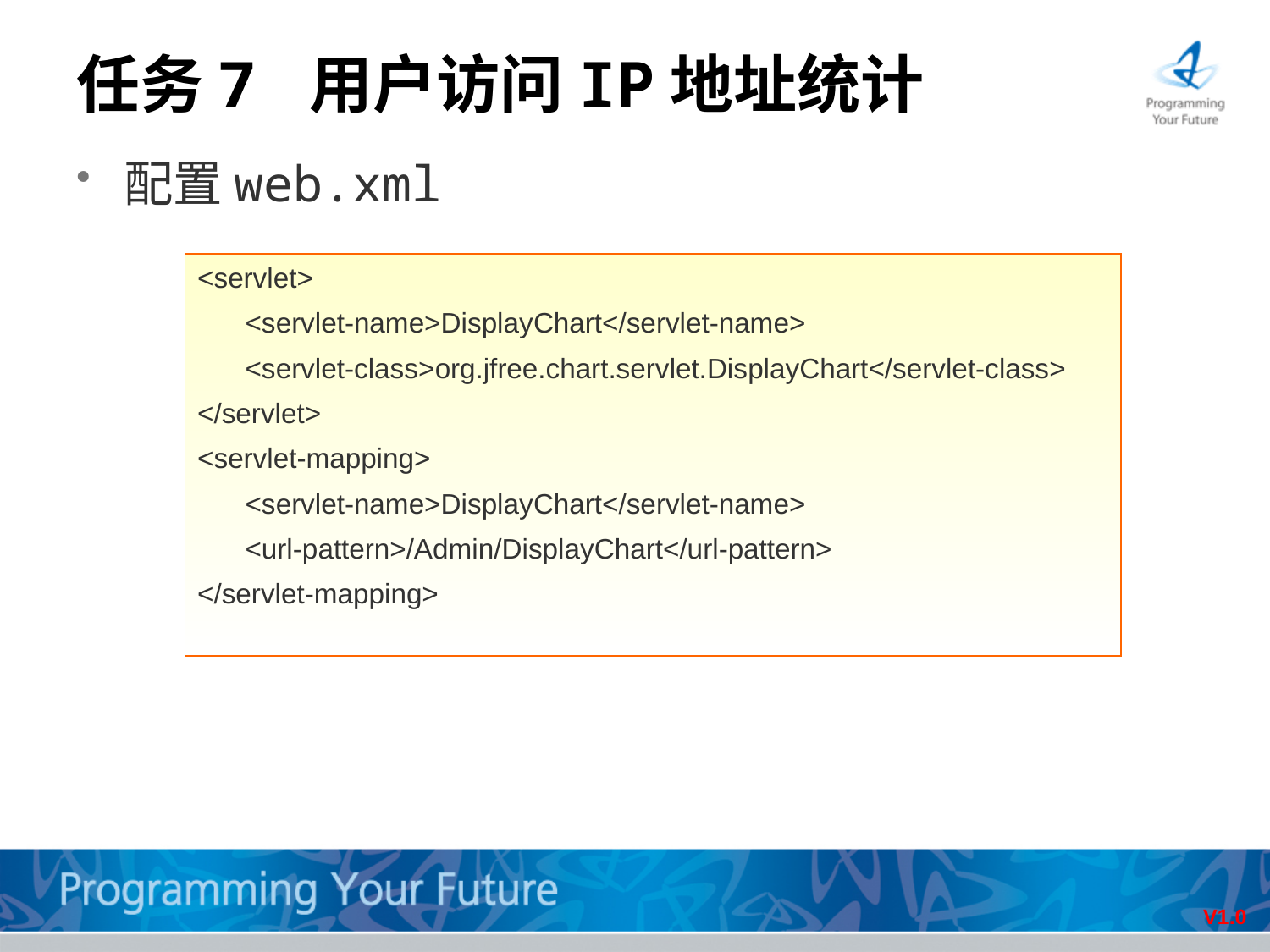

# 任务7 用户访问IP地址统计
配置web.xml
<servlet>
	<servlet-name>DisplayChart</servlet-name>
	<servlet-class>org.jfree.chart.servlet.DisplayChart</servlet-class>
</servlet>
<servlet-mapping>
	<servlet-name>DisplayChart</servlet-name>
	<url-pattern>/Admin/DisplayChart</url-pattern>
</servlet-mapping>